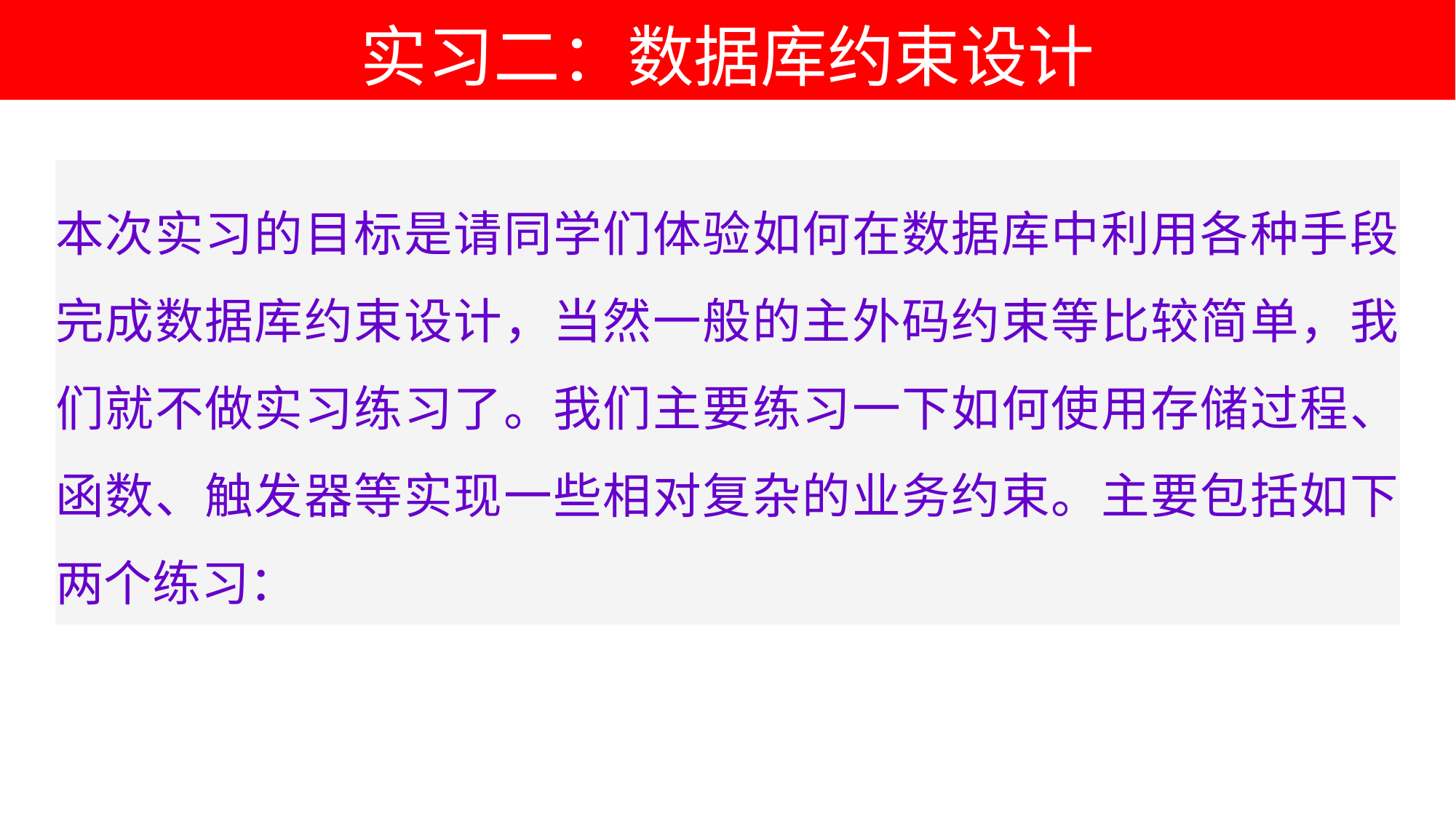

# 实习二：数据库约束设计
本次实习的目标是请同学们体验如何在数据库中利用各种手段完成数据库约束设计，当然一般的主外码约束等比较简单，我们就不做实习练习了。我们主要练习一下如何使用存储过程、函数、触发器等实现一些相对复杂的业务约束。主要包括如下两个练习：